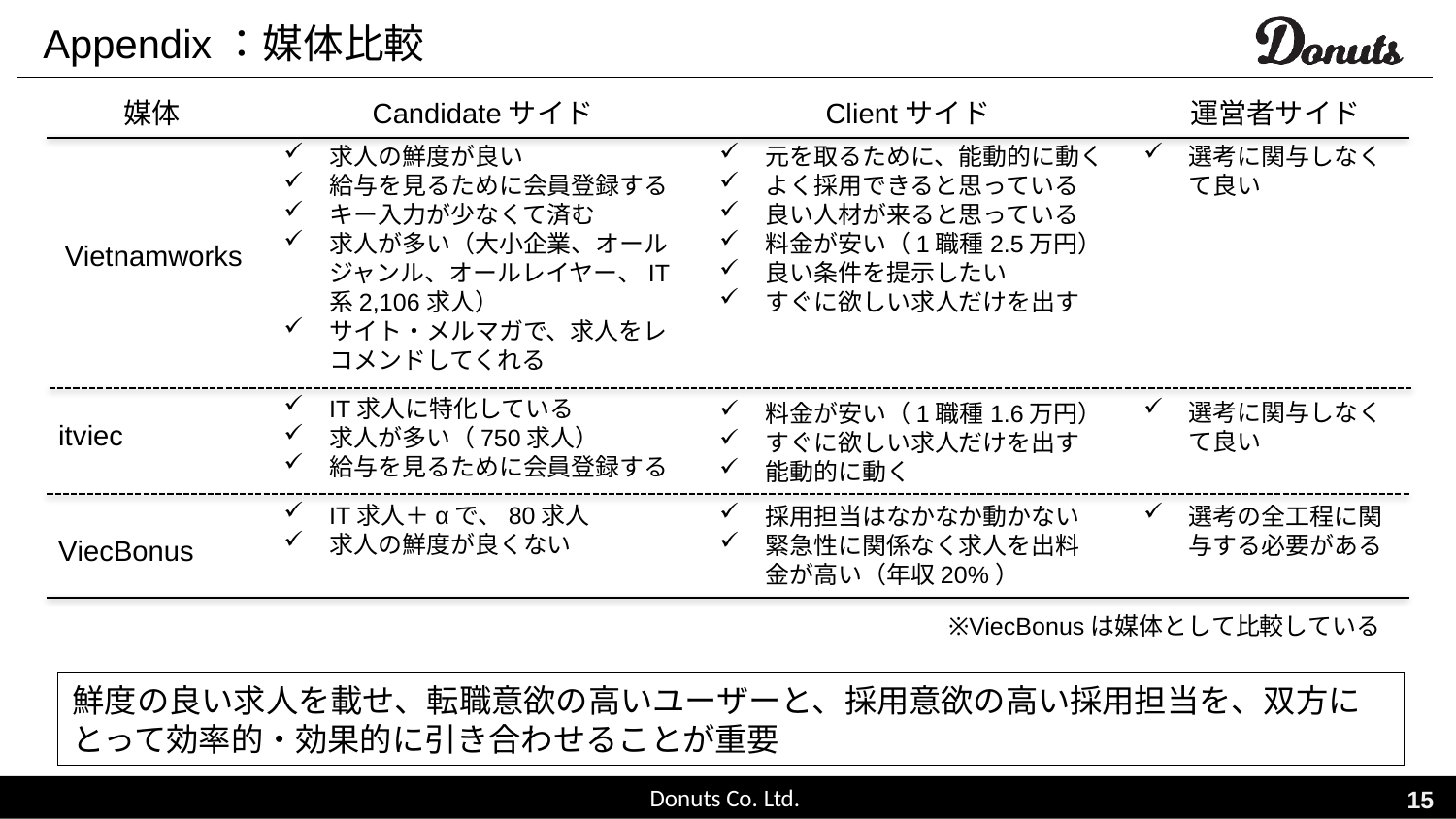

# Appendix：媒体比較
媒体
Candidateサイド
Clientサイド
運営者サイド
求人の鮮度が良い
給与を見るために会員登録する
キー入力が少なくて済む
求人が多い（大小企業、オールジャンル、オールレイヤー、IT系2,106求人）
サイト・メルマガで、求人をレコメンドしてくれる
元を取るために、能動的に動く
よく採用できると思っている
良い人材が来ると思っている
料金が安い（1職種2.5万円）
良い条件を提示したい
すぐに欲しい求人だけを出す

選考に関与しなくて良い
Vietnamworks
IT求人に特化している
求人が多い（750求人）
給与を見るために会員登録する
選考に関与しなくて良い
料金が安い（1職種1.6万円）
すぐに欲しい求人だけを出す
能動的に動く
itviec
IT求人＋αで、80求人
求人の鮮度が良くない
採用担当はなかなか動かない
緊急性に関係なく求人を出料金が高い（年収20%）
選考の全工程に関与する必要がある
ViecBonus
※ViecBonusは媒体として比較している
鮮度の良い求人を載せ、転職意欲の高いユーザーと、採用意欲の高い採用担当を、双方にとって効率的・効果的に引き合わせることが重要
15